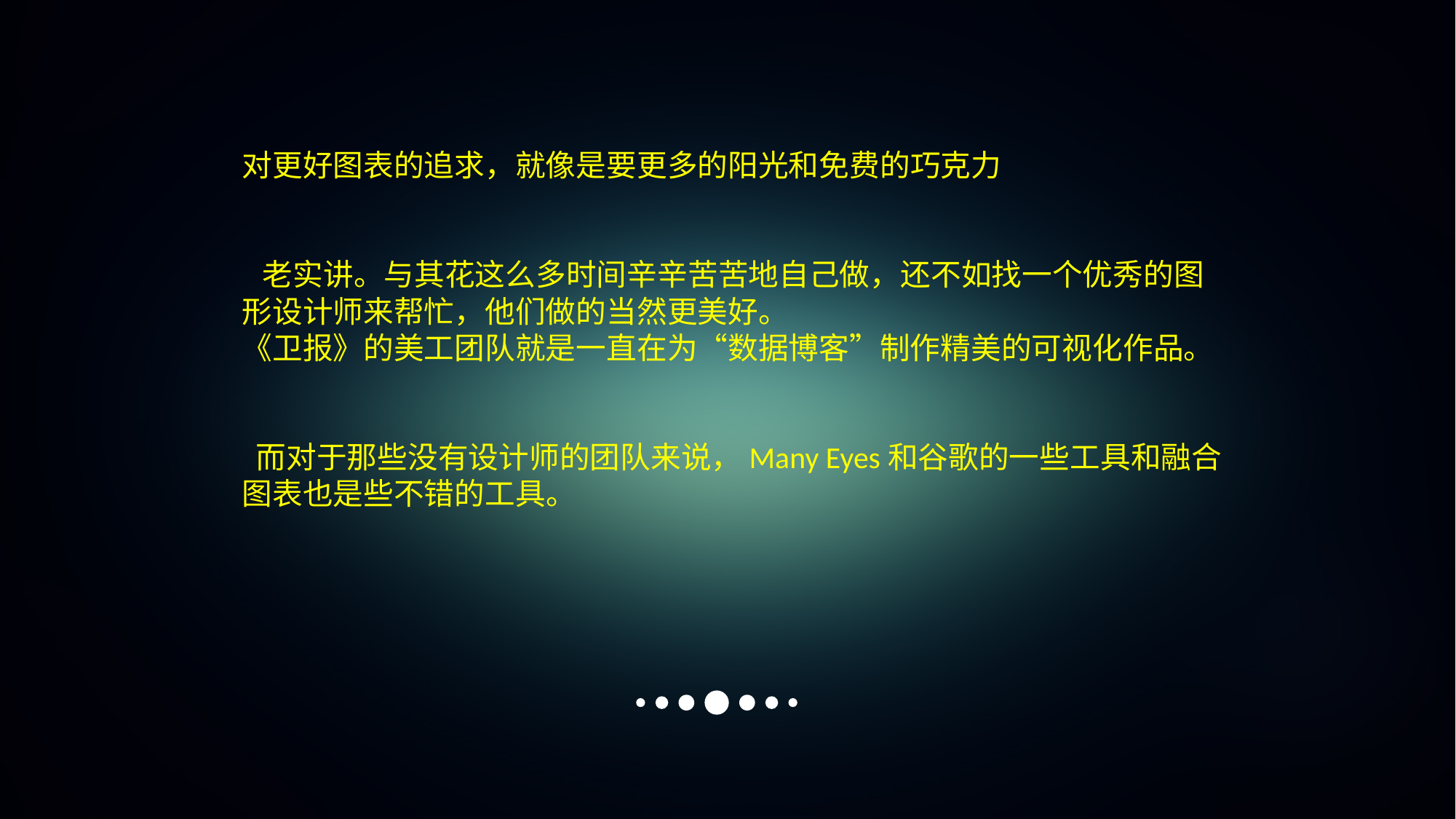

对更好图表的追求，就像是要更多的阳光和免费的巧克力

  老实讲。与其花这么多时间辛辛苦苦地自己做，还不如找一个优秀的图形设计师来帮忙，他们做的当然更美好。
《卫报》的美工团队就是一直在为“数据博客”制作精美的可视化作品。

 而对于那些没有设计师的团队来说，Many Eyes和谷歌的一些工具和融合图表也是些不错的工具。